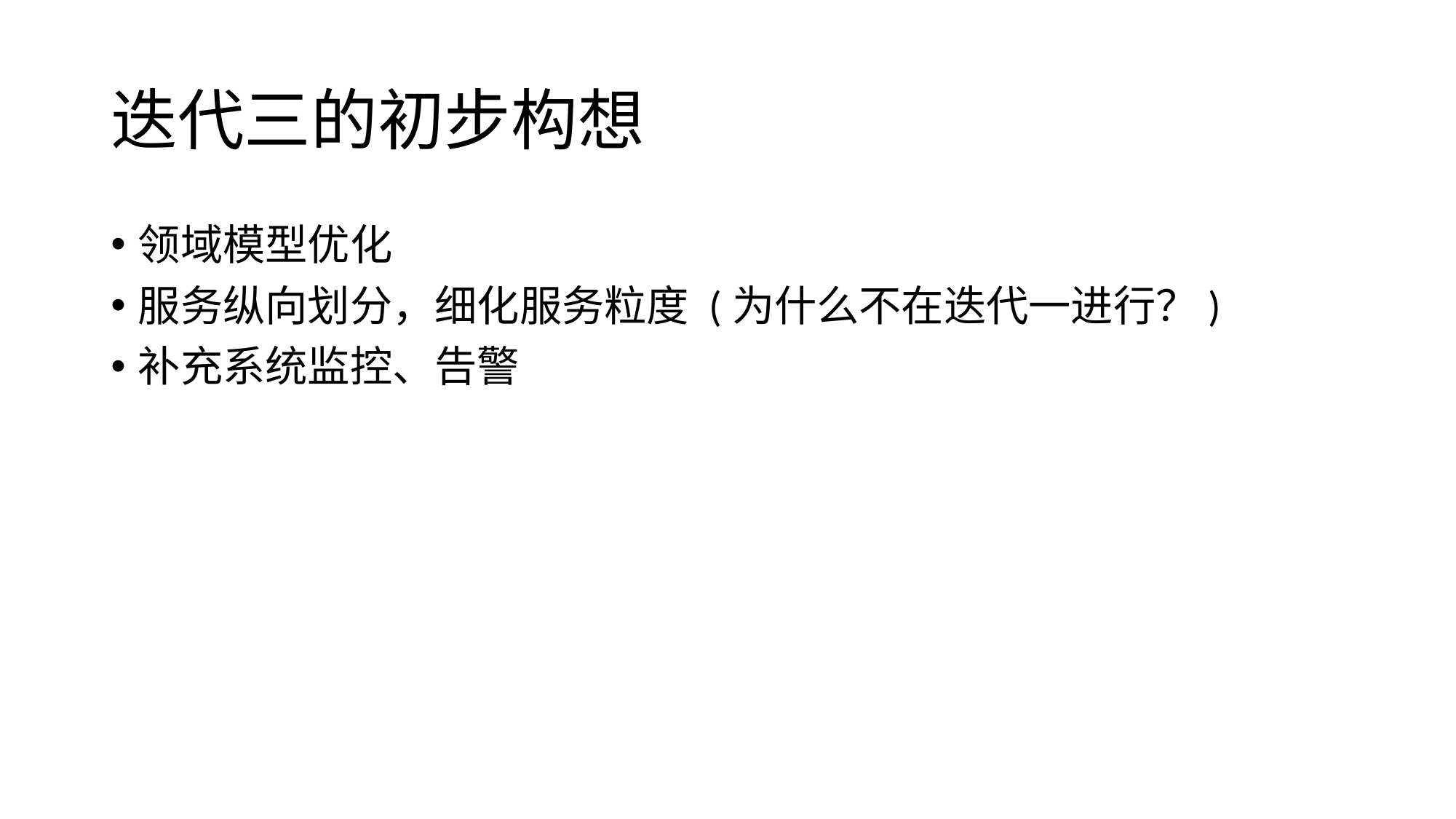

# 迭代三的初步构想
领域模型优化
服务纵向划分，细化服务粒度 (为什么不在迭代一进行？)
补充系统监控、告警